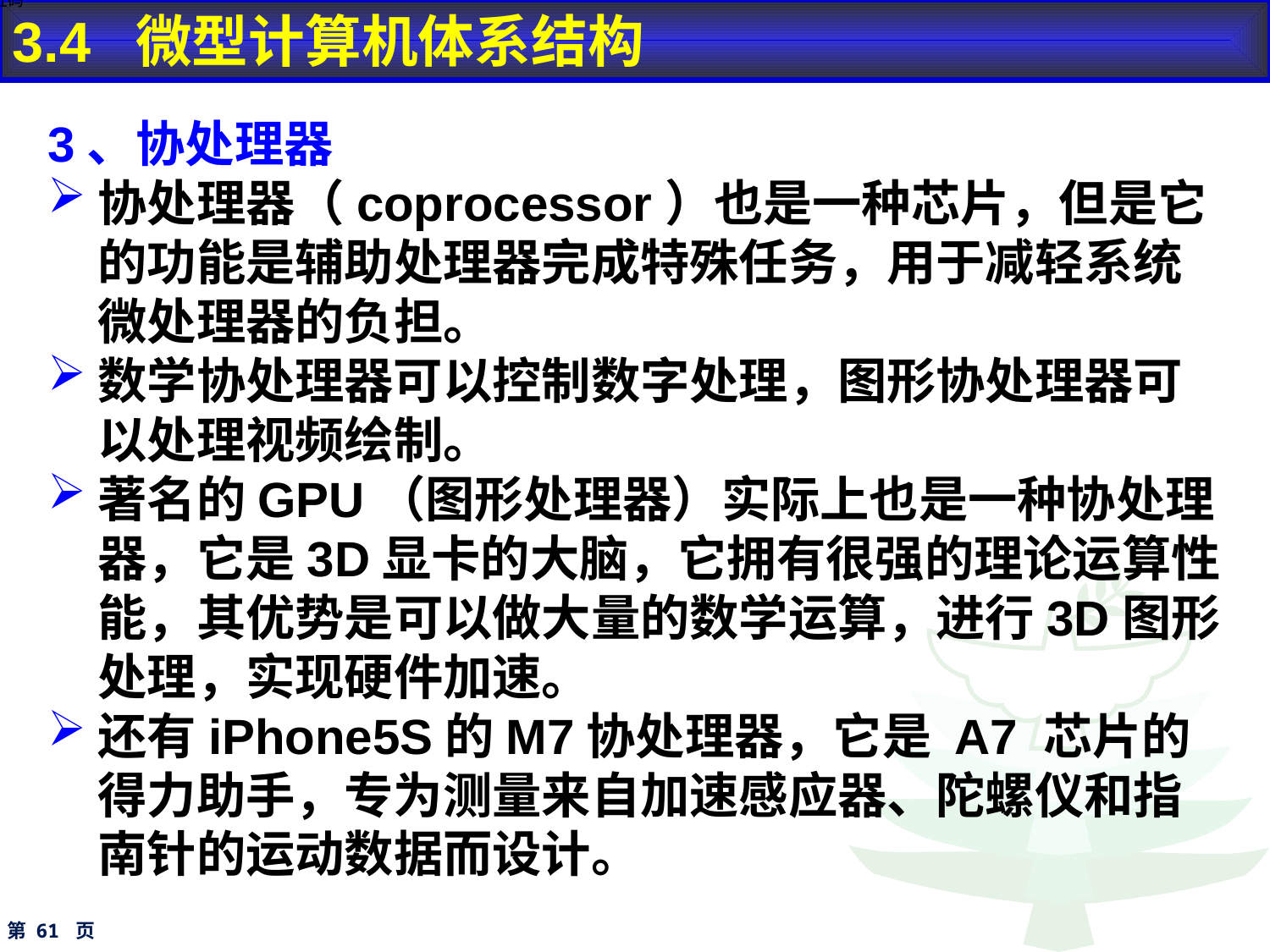

3.4  微型计算机体系结构

地址码
3、协处理器
协处理器（coprocessor）也是一种芯片，但是它的功能是辅助处理器完成特殊任务，用于减轻系统微处理器的负担。
数学协处理器可以控制数字处理，图形协处理器可以处理视频绘制。
著名的GPU（图形处理器）实际上也是一种协处理器，它是3D显卡的大脑，它拥有很强的理论运算性能，其优势是可以做大量的数学运算，进行3D图形处理，实现硬件加速。
还有iPhone5S的M7协处理器，它是 A7 芯片的得力助手，专为测量来自加速感应器、陀螺仪和指南针的运动数据而设计。